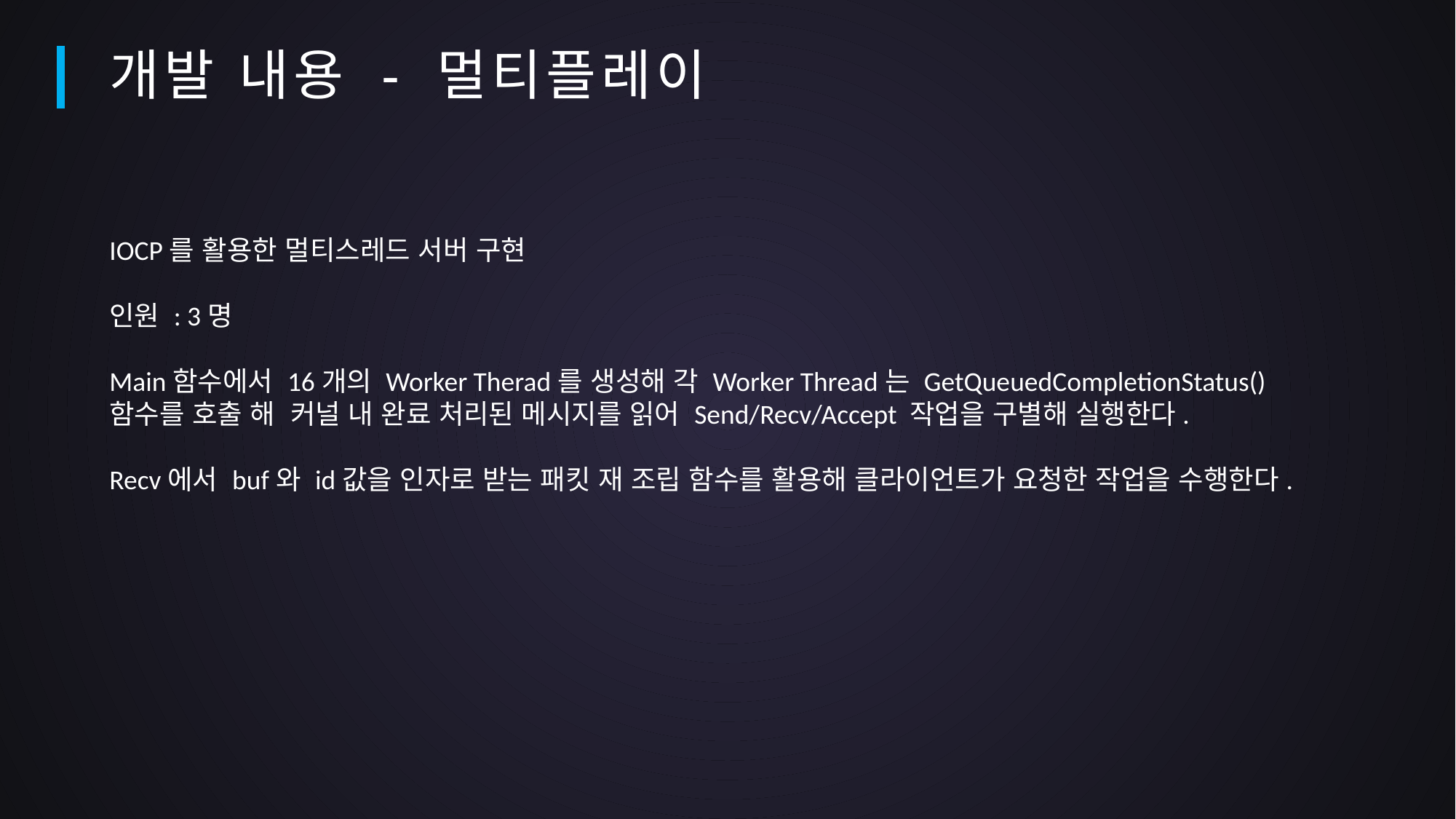

개발 내용 - 멀티플레이

IOCP를 활용한 멀티스레드 서버 구현

인원 : 3명

Main함수에서 16개의 Worker Therad를 생성해 각 Worker Thread는 GetQueuedCompletionStatus() 함수를 호출 해  커널 내 완료 처리된 메시지를 읽어 Send/Recv/Accept 작업을 구별해 실행한다.

Recv에서 buf와 id값을 인자로 받는 패킷 재 조립 함수를 활용해 클라이언트가 요청한 작업을 수행한다.